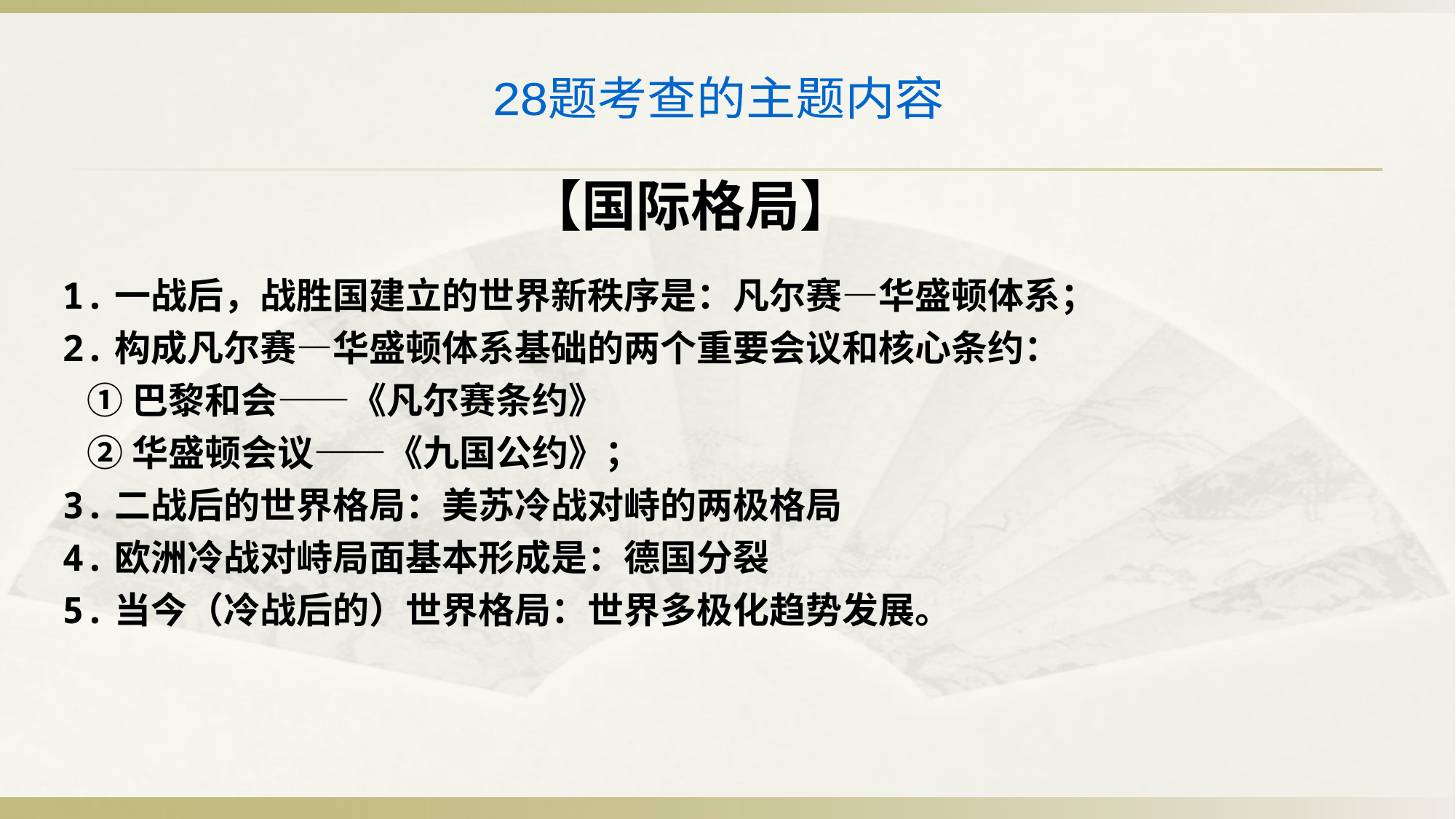

28题考查的主题内容
【国际格局】
1.一战后，战胜国建立的世界新秩序是：凡尔赛—华盛顿体系；
2.构成凡尔赛—华盛顿体系基础的两个重要会议和核心条约：
   ①巴黎和会——《凡尔赛条约》
   ②华盛顿会议——《九国公约》；
3.二战后的世界格局：美苏冷战对峙的两极格局
4.欧洲冷战对峙局面基本形成是：德国分裂
5.当今（冷战后的）世界格局：世界多极化趋势发展。